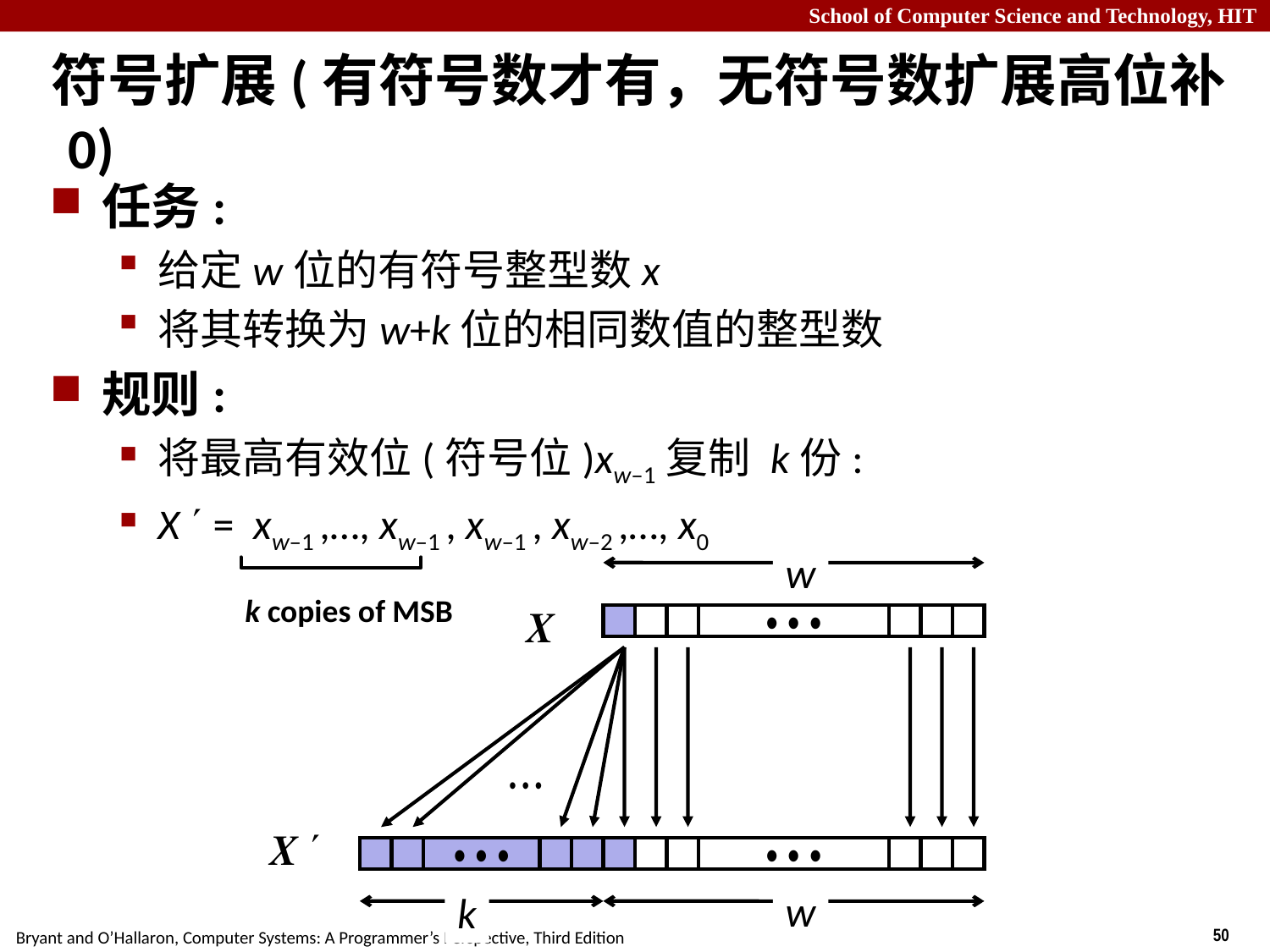

# 符号扩展(有符号数才有，无符号数扩展高位补0)
任务:
给定w位的有符号整型数x
将其转换为w+k位的相同数值的整型数
规则:
将最高有效位(符号位)xw–1复制 k份:
X ′ =  xw–1 ,…, xw–1 , xw–1 , xw–2 ,…, x0

w

X

• • •

• • •
X ′

• • •

• • •

w
k

k copies of MSB